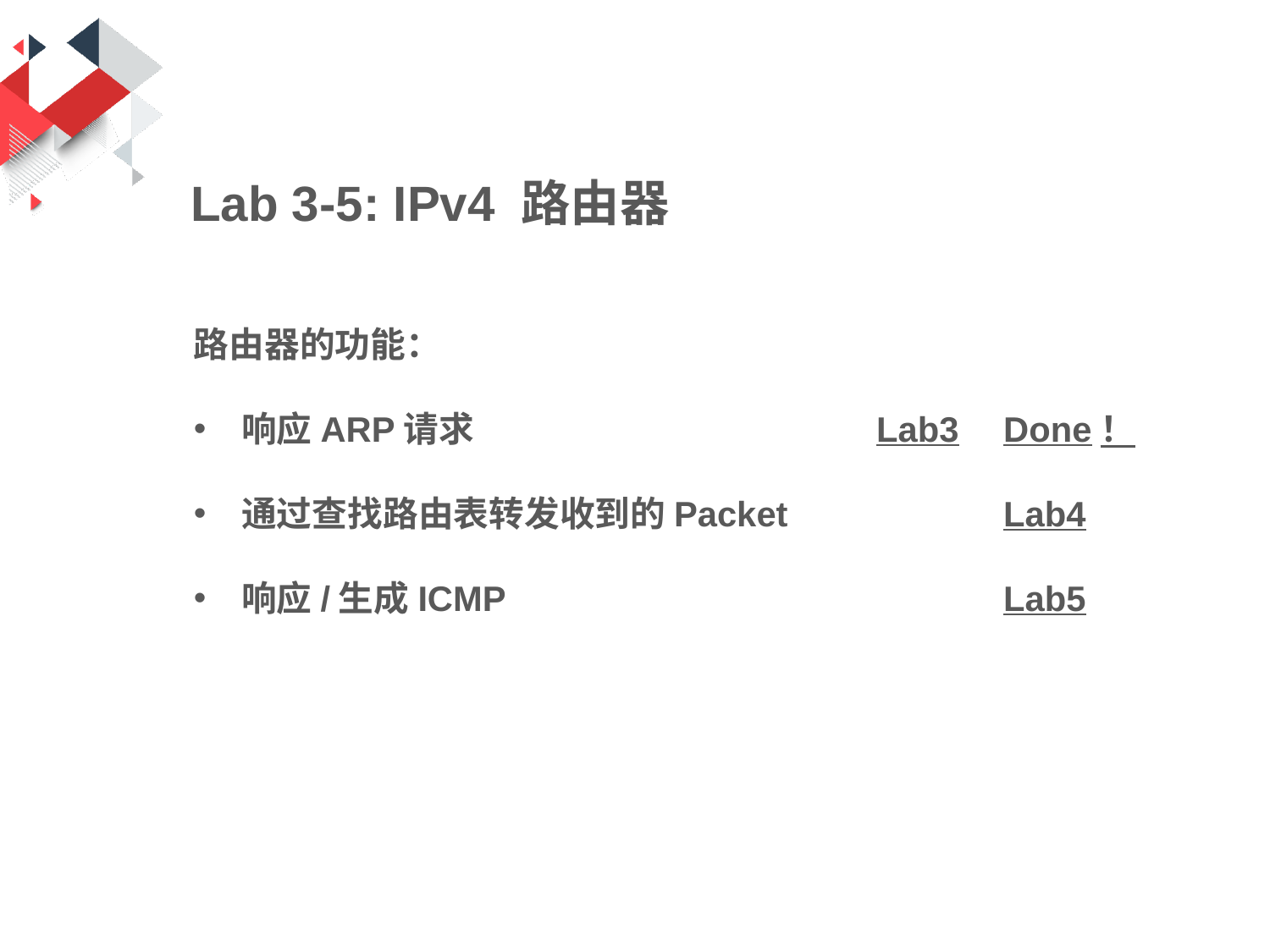

Lab 3-5: IPv4 路由器
路由器的功能：

响应ARP请求				Lab3	Done！

通过查找路由表转发收到的Packet		Lab4

响应/生成ICMP				Lab5